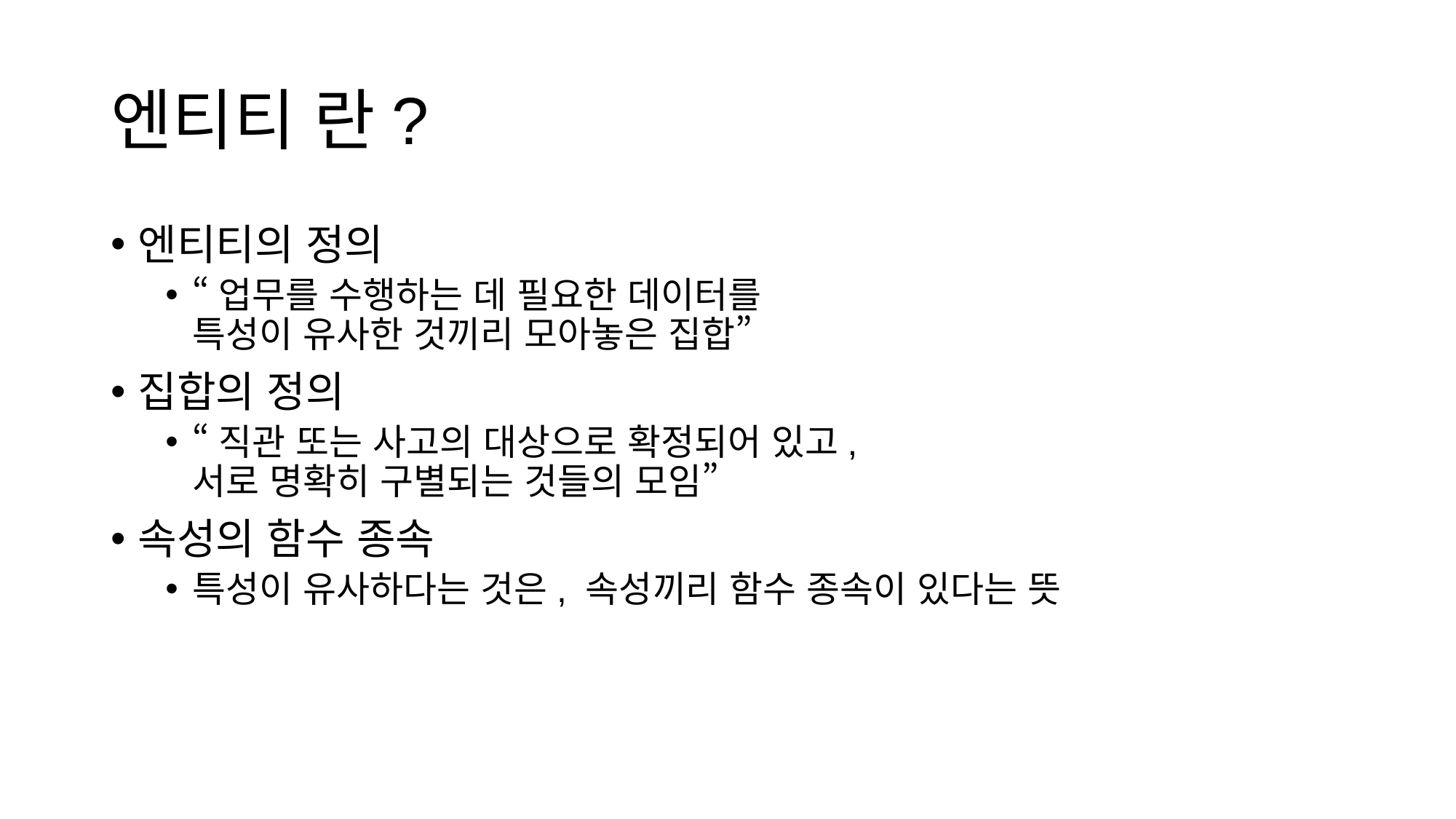

# 엔티티 란?
엔티티의 정의
“업무를 수행하는 데 필요한 데이터를
특성이 유사한 것끼리 모아놓은 집합”
집합의 정의
“직관 또는 사고의 대상으로 확정되어 있고,
서로 명확히 구별되는 것들의 모임”
속성의 함수 종속
특성이 유사하다는 것은, 속성끼리 함수 종속이 있다는 뜻